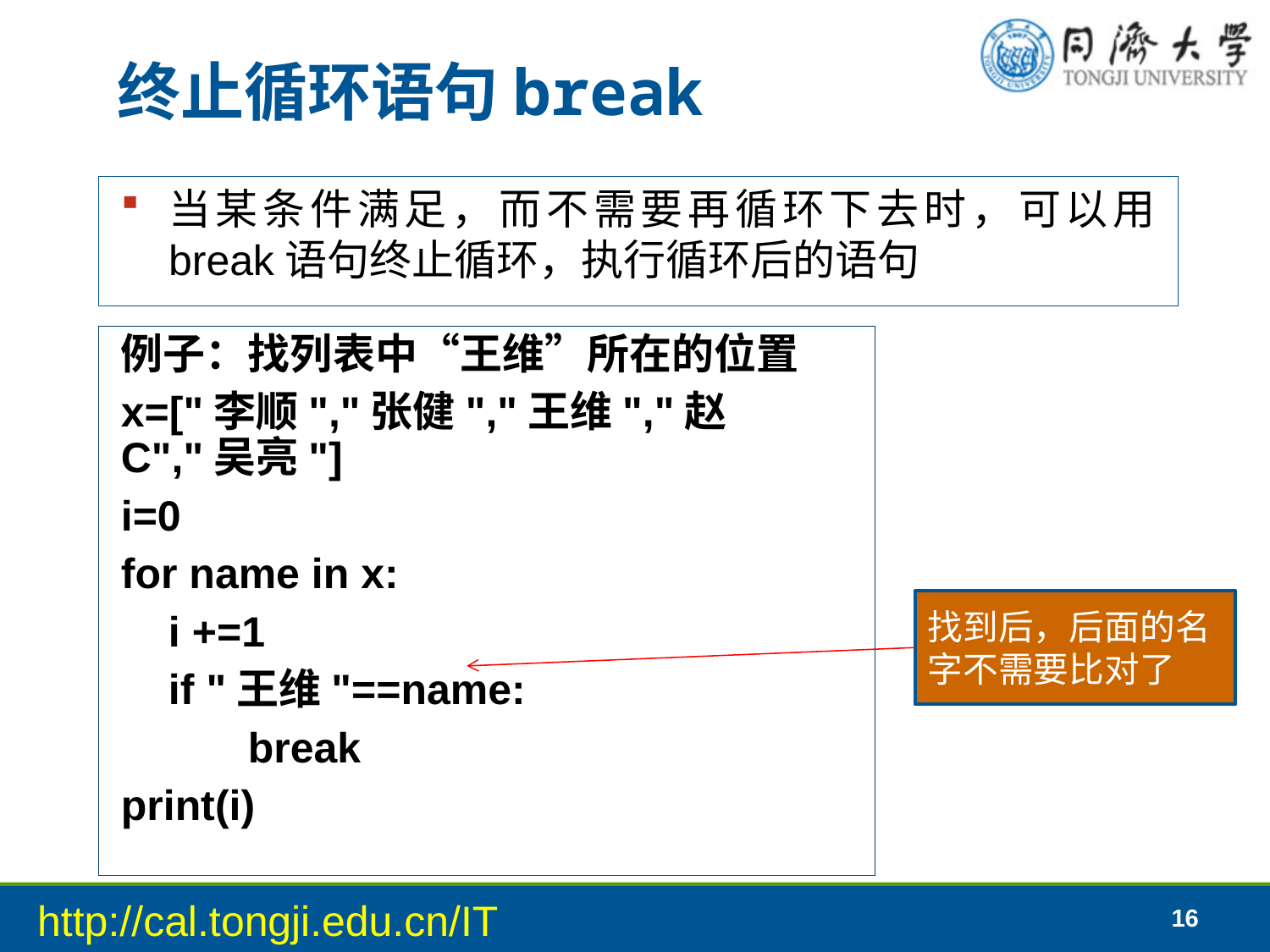

# 终止循环语句break
当某条件满足，而不需要再循环下去时，可以用break语句终止循环，执行循环后的语句
例子：找列表中“王维”所在的位置
x=["李顺","张健","王维","赵C","吴亮"]
i=0
for name in x:
    i +=1
    if "王维"==name:
	break
print(i)
找到后，后面的名字不需要比对了